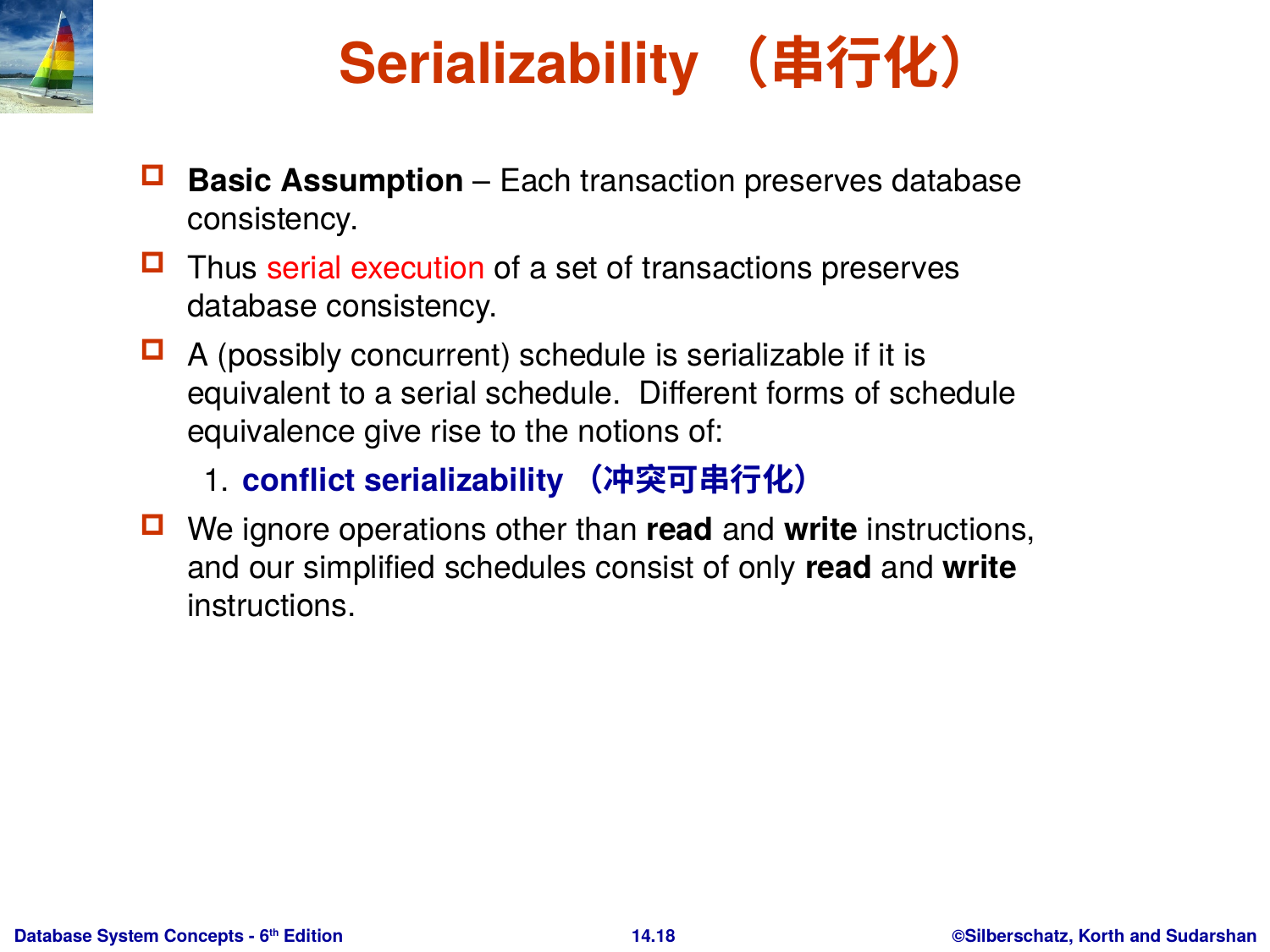

# Serializability（串行化）
Basic Assumption – Each transaction preserves database consistency.
Thus serial execution of a set of transactions preserves database consistency.
A (possibly concurrent) schedule is serializable if it is equivalent to a serial schedule.  Different forms of schedule equivalence give rise to the notions of:
1.	conflict serializability（冲突可串行化）
We ignore operations other than read and write instructions, and our simplified schedules consist of only read and write instructions.